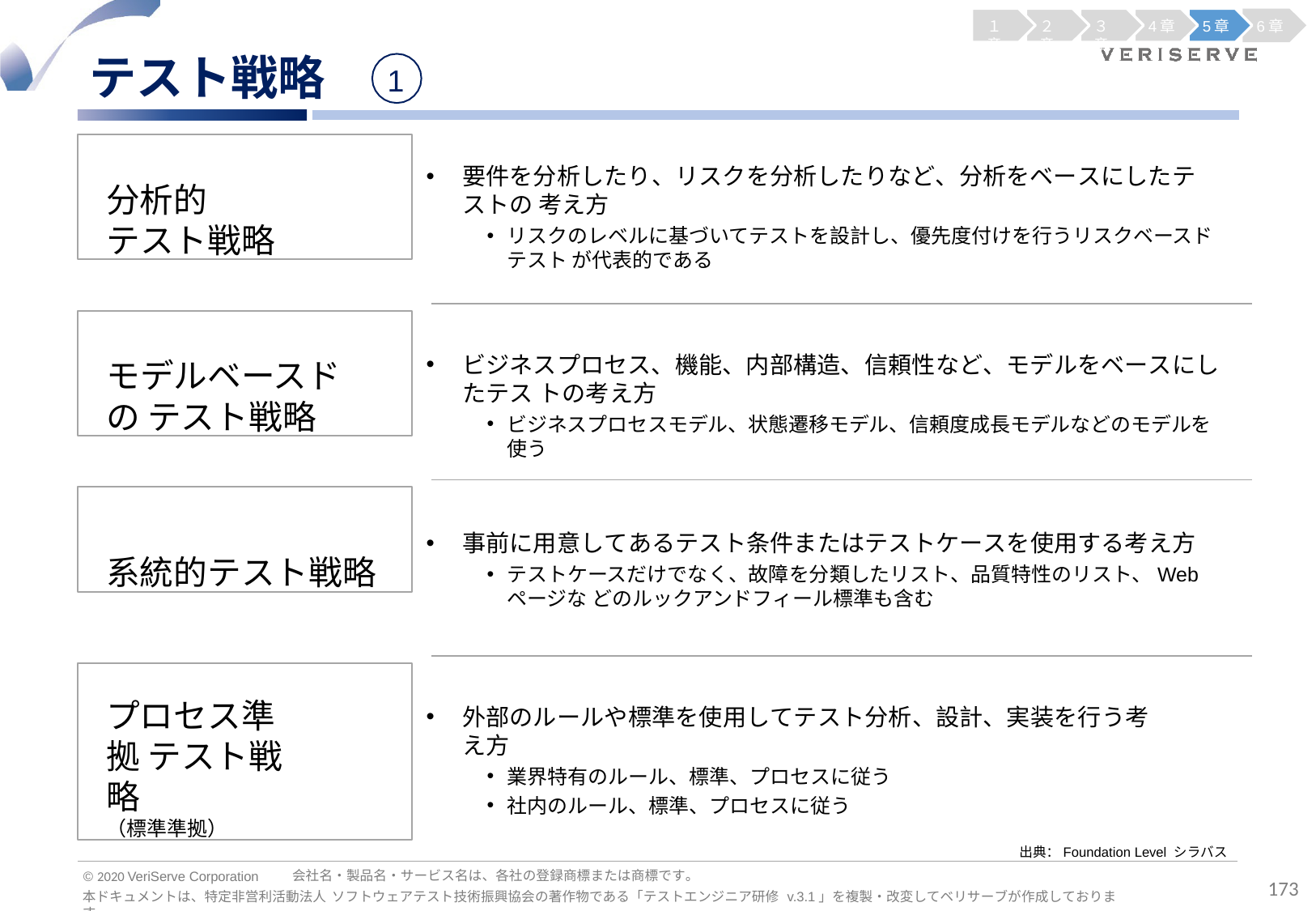

１章
２章
３章
4章
5章
6章
テスト戦略

1

分析的
テスト戦略
要件を分析したり、リスクを分析したりなど、分析をベースにしたテストの 考え方
リスクのレベルに基づいてテストを設計し、優先度付けを行うリスクベースドテスト が代表的である

モデルベースドの テスト戦略
ビジネスプロセス、機能、内部構造、信頼性など、モデルをベースにしたテス トの考え方
ビジネスプロセスモデル、状態遷移モデル、信頼度成長モデルなどのモデルを使う

系統的テスト戦略
事前に用意してあるテスト条件またはテストケースを使用する考え方
テストケースだけでなく、故障を分類したリスト、品質特性のリスト、Webページな どのルックアンドフィール標準も含む

プロセス準拠 テスト戦略
（標準準拠）
外部のルールや標準を使用してテスト分析、設計、実装を行う考え方
業界特有のルール、標準、プロセスに従う
社内のルール、標準、プロセスに従う
出典：Foundation Level シラバス
会社名・製品名・サービス名は、各社の登録商標または商標です。
© 2020 VeriServe Corporation
173
本ドキュメントは、特定非営利活動法人 ソフトウェアテスト技術振興協会の著作物である「テストエンジニア研修 v.3.1」を複製・改変してベリサーブが作成しております。